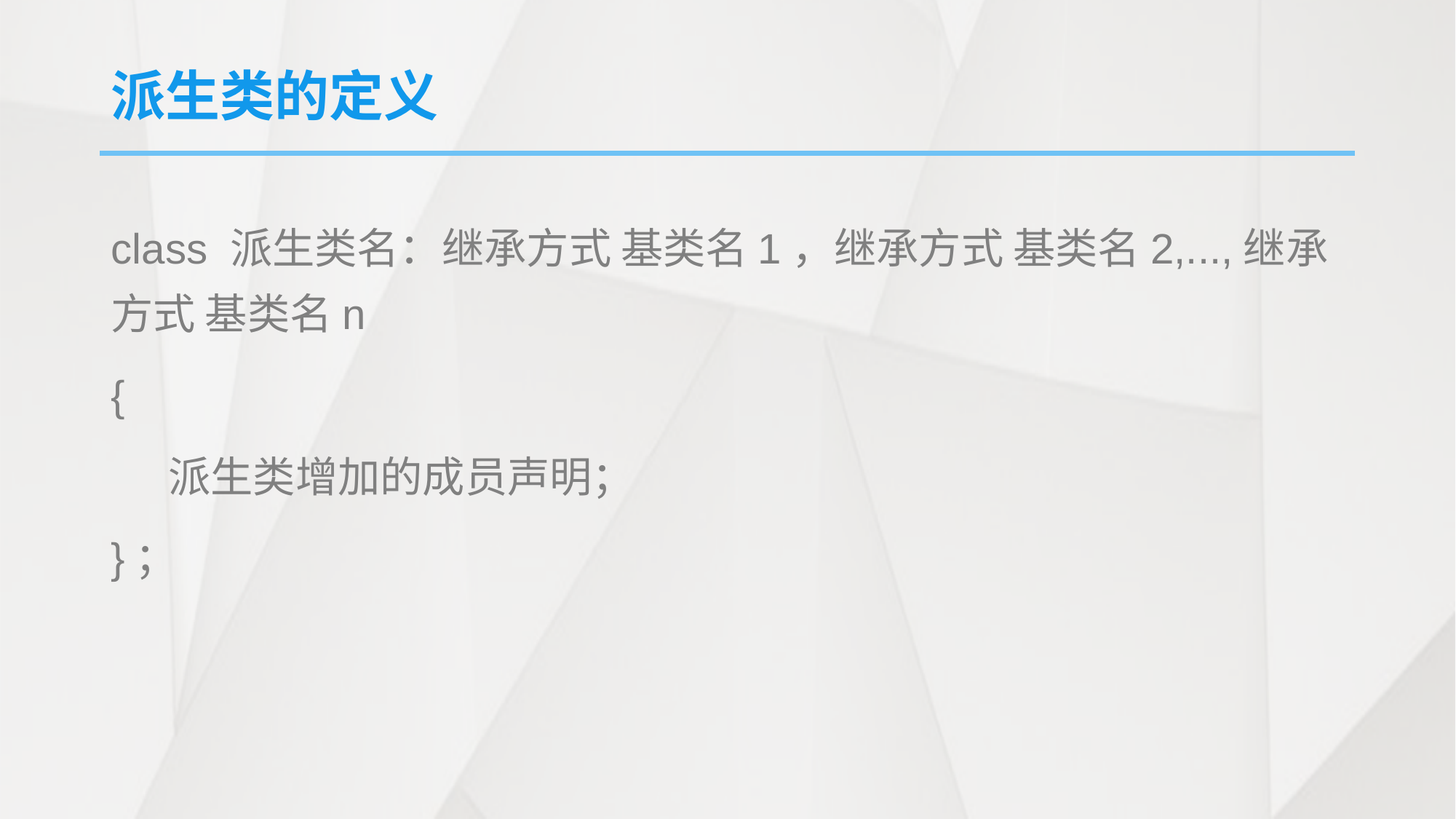

# 派生类的定义
class 派生类名：继承方式 基类名1，继承方式 基类名2,...,继承方式 基类名n
{
     派生类增加的成员声明；
}；